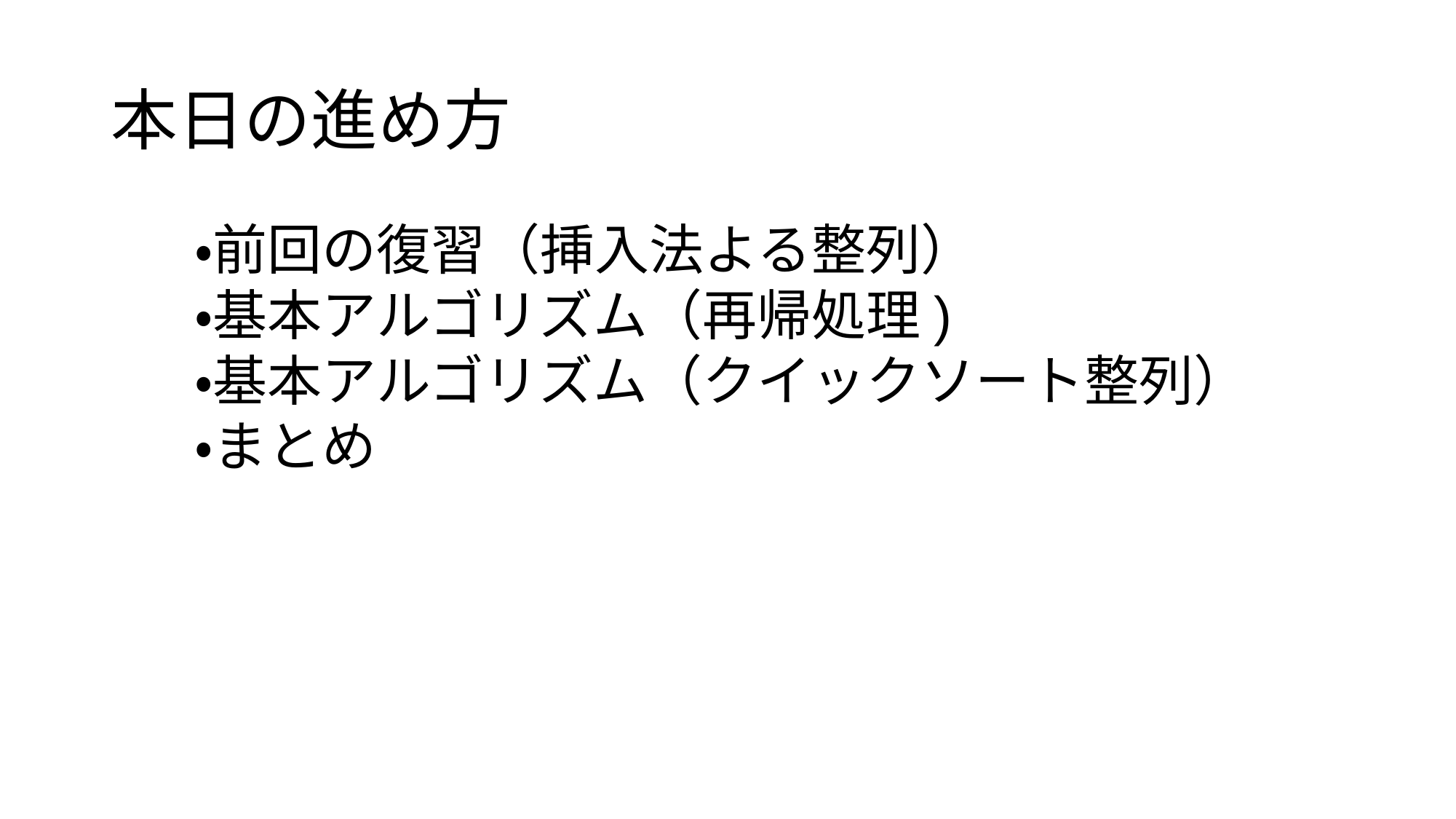

# 本日の進め方
・前回の復習（挿入法よる整列）
・基本アルゴリズム（再帰処理)
・基本アルゴリズム（クイックソート整列）
・まとめ